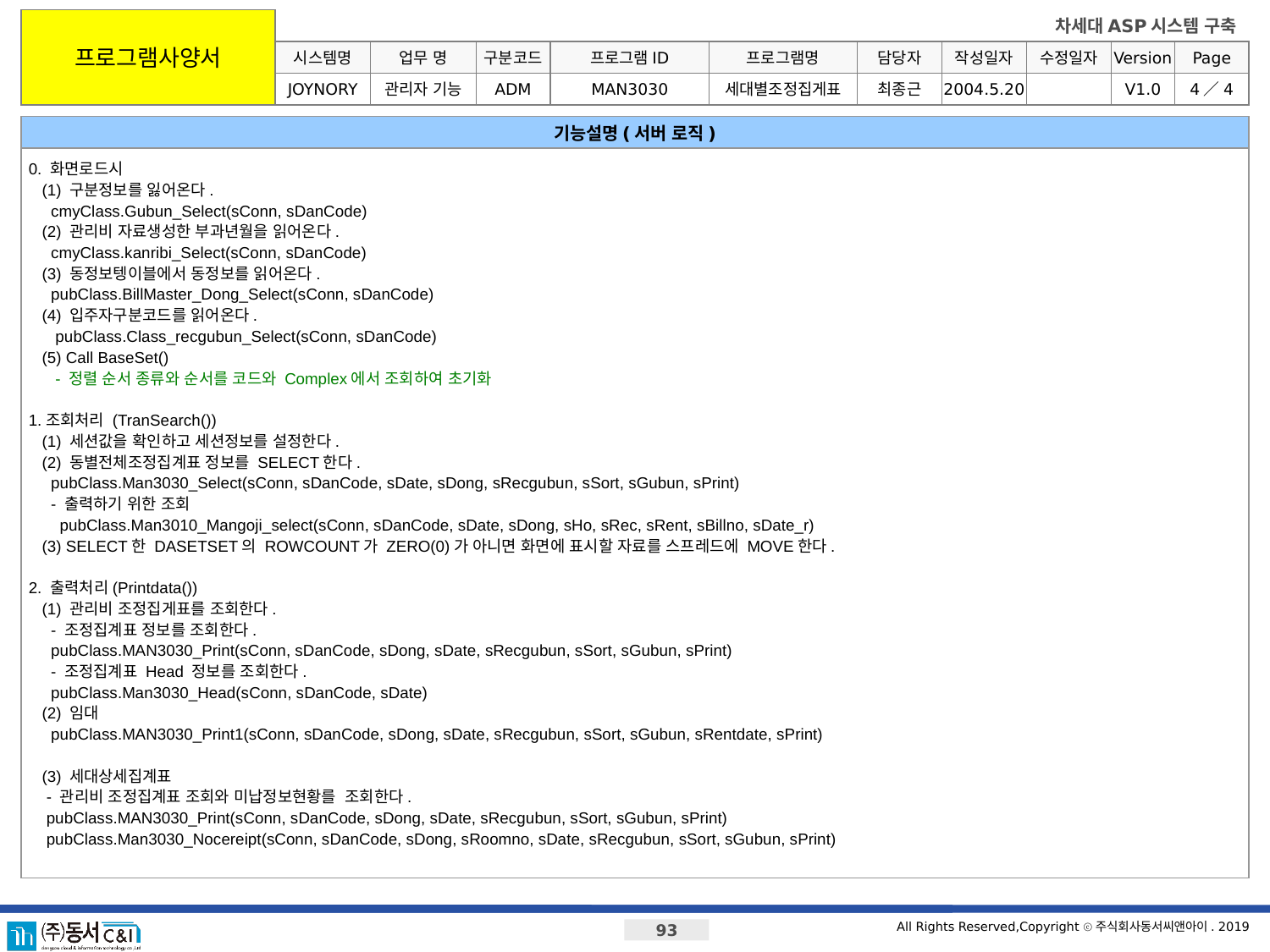

프로그램사양서
시스템명
업무 명
구분코드
프로그램ID
프로그램명
JOYNORY
관리자 기능
ADM
MAN3030
세대별조정집게표
최종근
2004.5.20

V1.0
4／4
기능설명(서버 로직)
0. 화면로드시
   (1) 구분정보를 잃어온다.
     cmyClass.Gubun_Select(sConn, sDanCode)
   (2) 관리비 자료생성한 부과년월을 읽어온다.
     cmyClass.kanribi_Select(sConn, sDanCode)
   (3) 동정보텡이블에서 동정보를 읽어온다.
     pubClass.BillMaster_Dong_Select(sConn, sDanCode)
   (4) 입주자구분코드를 읽어온다.
      pubClass.Class_recgubun_Select(sConn, sDanCode)
   (5) Call BaseSet()
      - 정렬 순서 종류와 순서를 코드와 Complex에서 조회하여 초기화

1.조회처리 (TranSearch())
   (1) 세션값을 확인하고 세션정보를 설정한다.
   (2) 동별전체조정집계표 정보를 SELECT한다.
     pubClass.Man3030_Select(sConn, sDanCode, sDate, sDong, sRecgubun, sSort, sGubun, sPrint)
     - 출력하기 위한 조회
       pubClass.Man3010_Mangoji_select(sConn, sDanCode, sDate, sDong, sHo, sRec, sRent, sBillno, sDate_r)
   (3) SELECT한 DASETSET의 ROWCOUNT가 ZERO(0)가 아니면 화면에 표시할 자료를 스프레드에 MOVE한다.

2. 출력처리(Printdata())
   (1) 관리비 조정집게표를 조회한다.
     - 조정집계표 정보를 조회한다.
     pubClass.MAN3030_Print(sConn, sDanCode, sDong, sDate, sRecgubun, sSort, sGubun, sPrint)
     - 조정집계표 Head 정보를 조회한다.
     pubClass.Man3030_Head(sConn, sDanCode, sDate)
   (2) 임대
     pubClass.MAN3030_Print1(sConn, sDanCode, sDong, sDate, sRecgubun, sSort, sGubun, sRentdate, sPrint)

   (3) 세대상세집계표
    - 관리비 조정집계표 조회와 미납정보현황를  조회한다.
    pubClass.MAN3030_Print(sConn, sDanCode, sDong, sDate, sRecgubun, sSort, sGubun, sPrint)
    pubClass.Man3030_Nocereipt(sConn, sDanCode, sDong, sRoomno, sDate, sRecgubun, sSort, sGubun, sPrint)